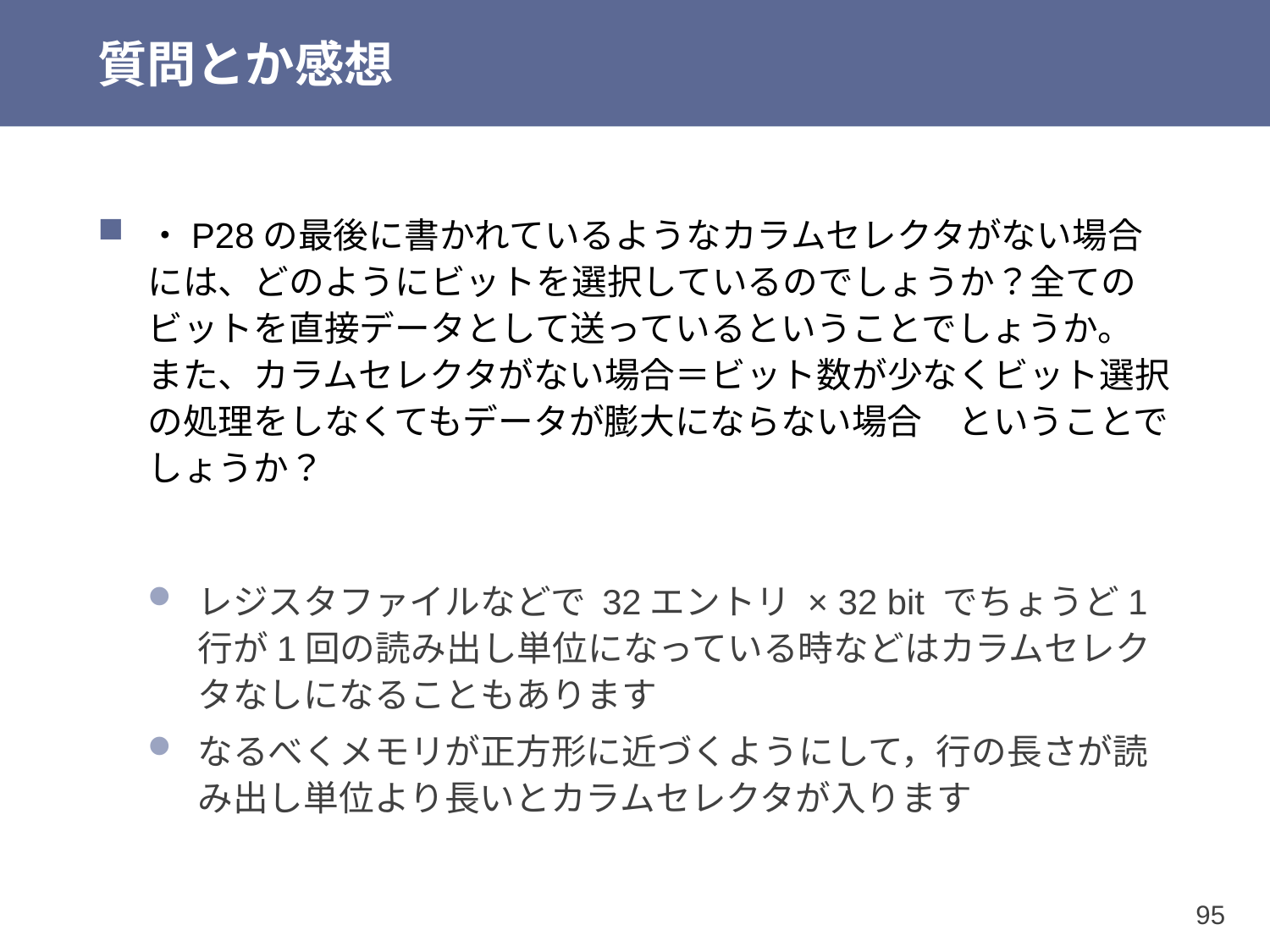

# 質問とか感想
・P28の最後に書かれているようなカラムセレクタがない場合には、どのようにビットを選択しているのでしょうか？全てのビットを直接データとして送っているということでしょうか。
また、カラムセレクタがない場合＝ビット数が少なくビット選択の処理をしなくてもデータが膨大にならない場合　ということでしょうか？

レジスタファイルなどで 32エントリ × 32 bit でちょうど1行が1回の読み出し単位になっている時などはカラムセレクタなしになることもあります
なるべくメモリが正方形に近づくようにして，行の長さが読み出し単位より長いとカラムセレクタが入ります